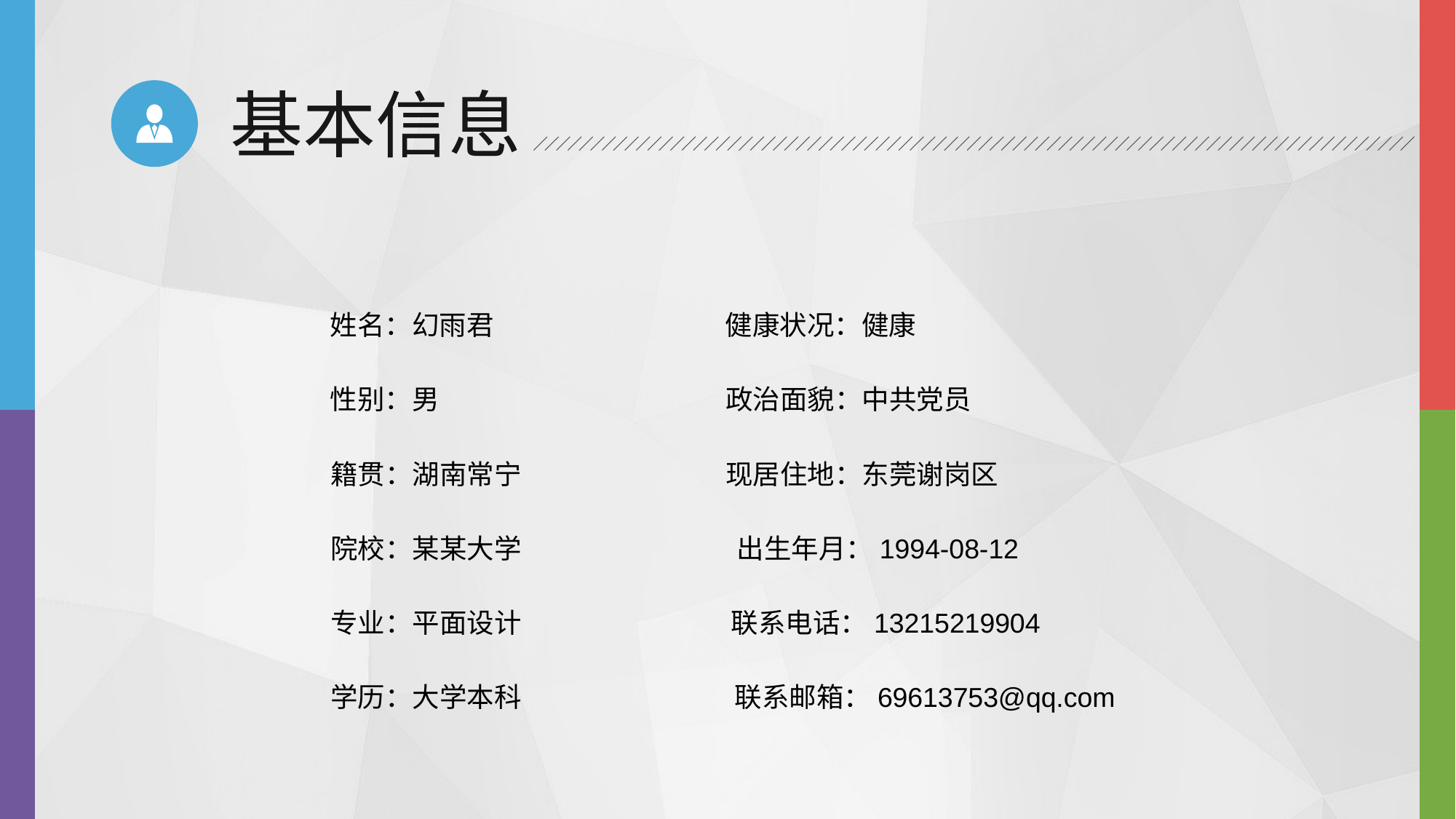

基本信息

姓名：幻雨君
健康状况：健康
性别：男
政治面貌：中共党员
籍贯：湖南常宁
现居住地：东莞谢岗区
院校：某某大学
出生年月：1994-08-12
专业：平面设计
联系电话：13215219904
学历：大学本科
联系邮箱：69613753@qq.com